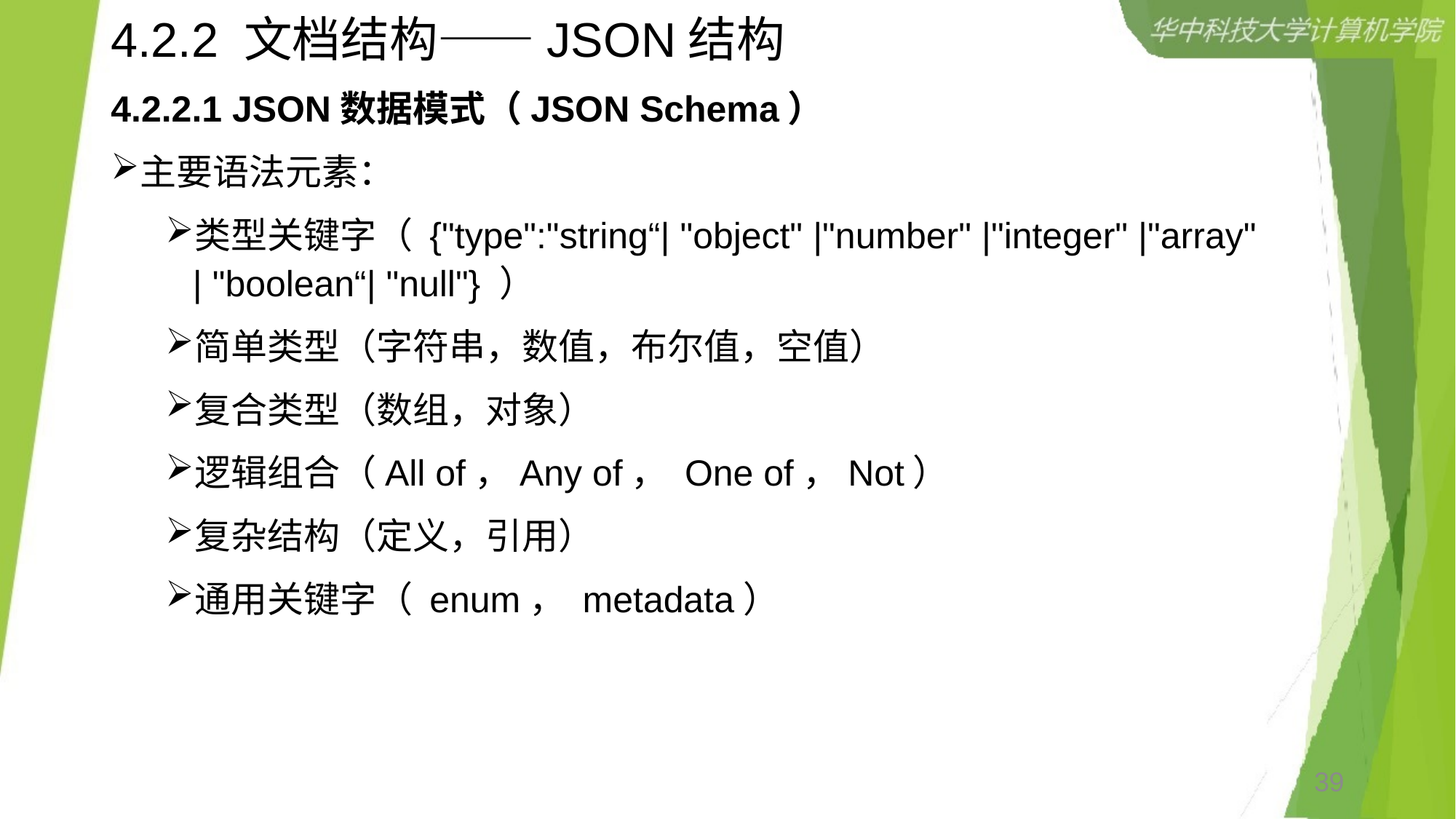

# 4.2.2 文档结构——JSON结构
4.2.2.1 JSON数据模式（JSON Schema）
主要语法元素：
类型关键字（ {"type":"string“| "object" |"number" |"integer" |"array" | "boolean“| "null"} ）
简单类型（字符串，数值，布尔值，空值）
复合类型（数组，对象）
逻辑组合（All of，Any of， One of，Not）
复杂结构（定义，引用）
通用关键字（ enum， metadata）
39